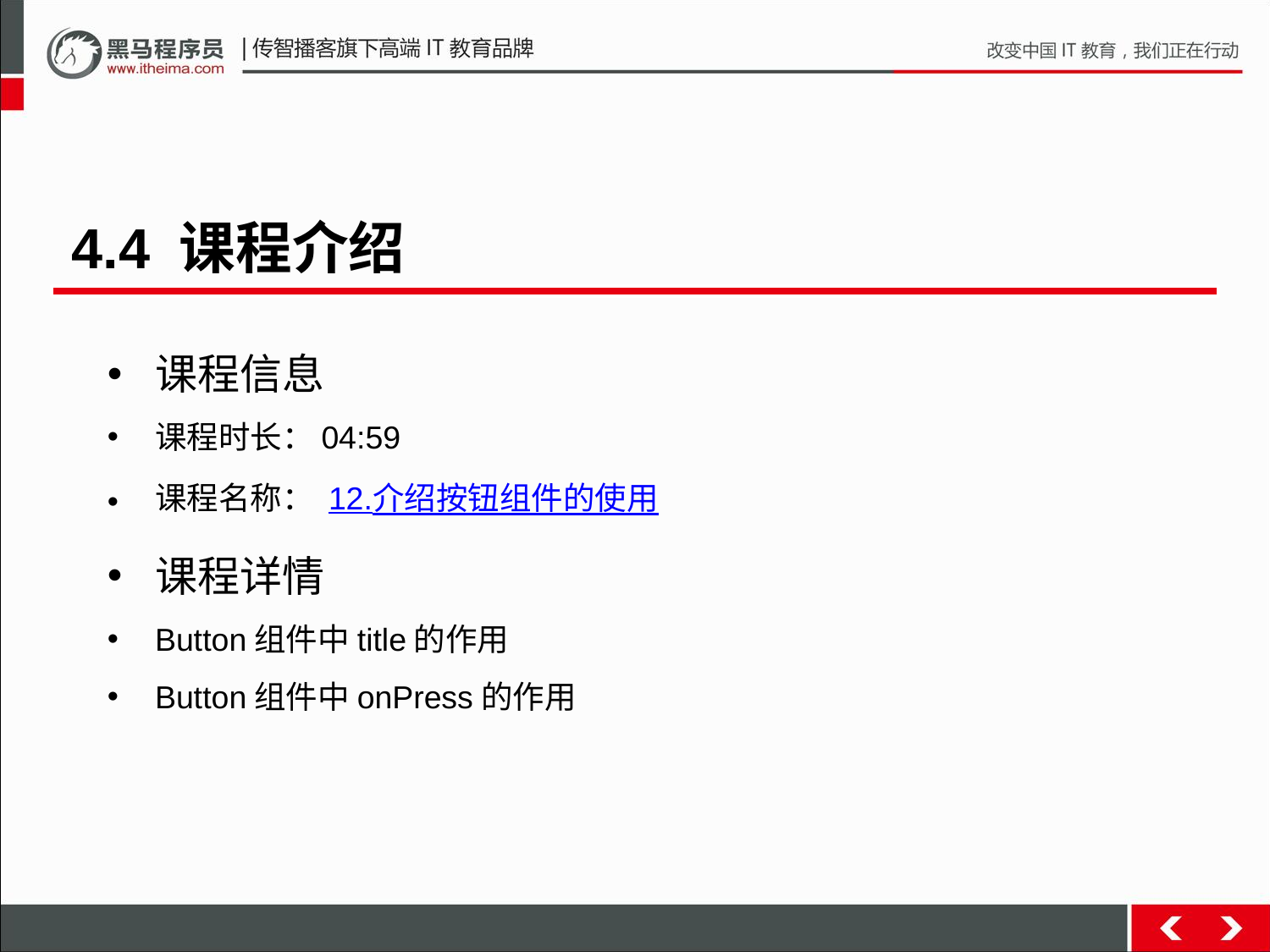

4.4 课程介绍
课程信息
课程时长：04:59
课程名称： 12.介绍按钮组件的使用
课程详情
Button组件中title的作用
Button组件中onPress的作用